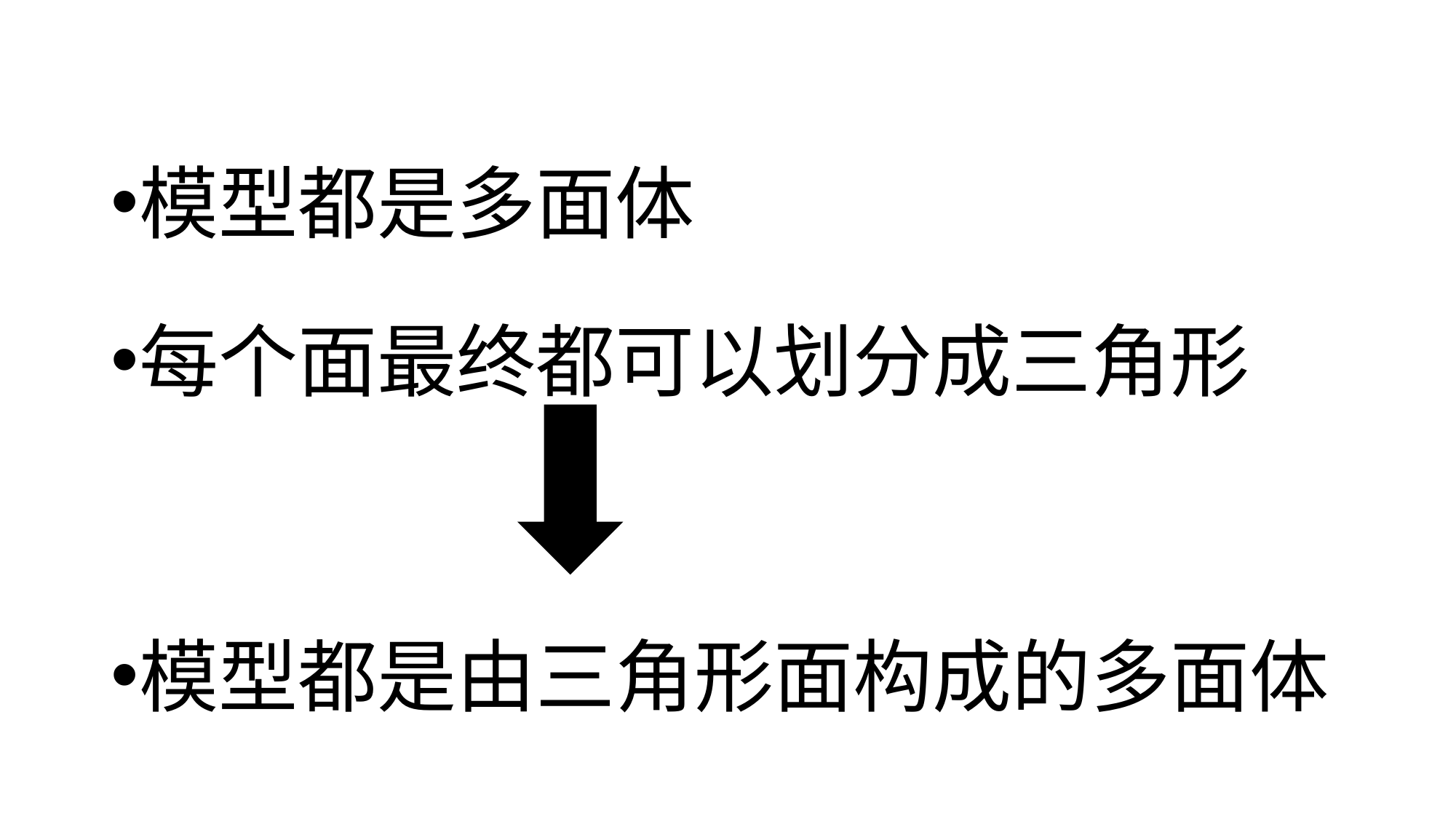

模型都是多面体
每个面最终都可以划分成三角形

模型都是由三角形面构成的多面体